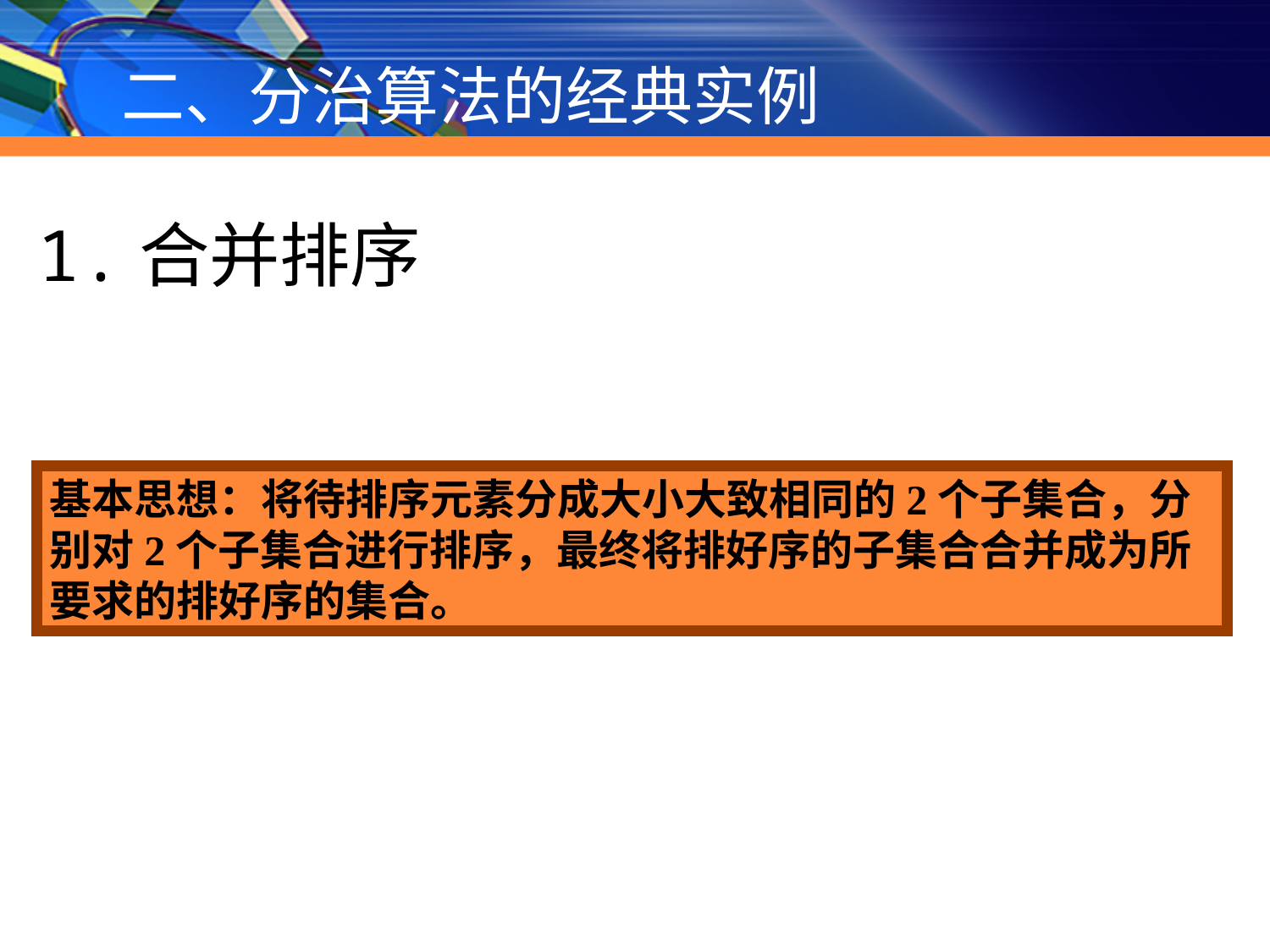

二、分治算法的经典实例
合合并排序
1.合并排序

基本思想：将待排序元素分成大小大致相同的2个子集合，分别对2个子集合进行排序，最终将排好序的子集合合并成为所要求的排好序的集合。